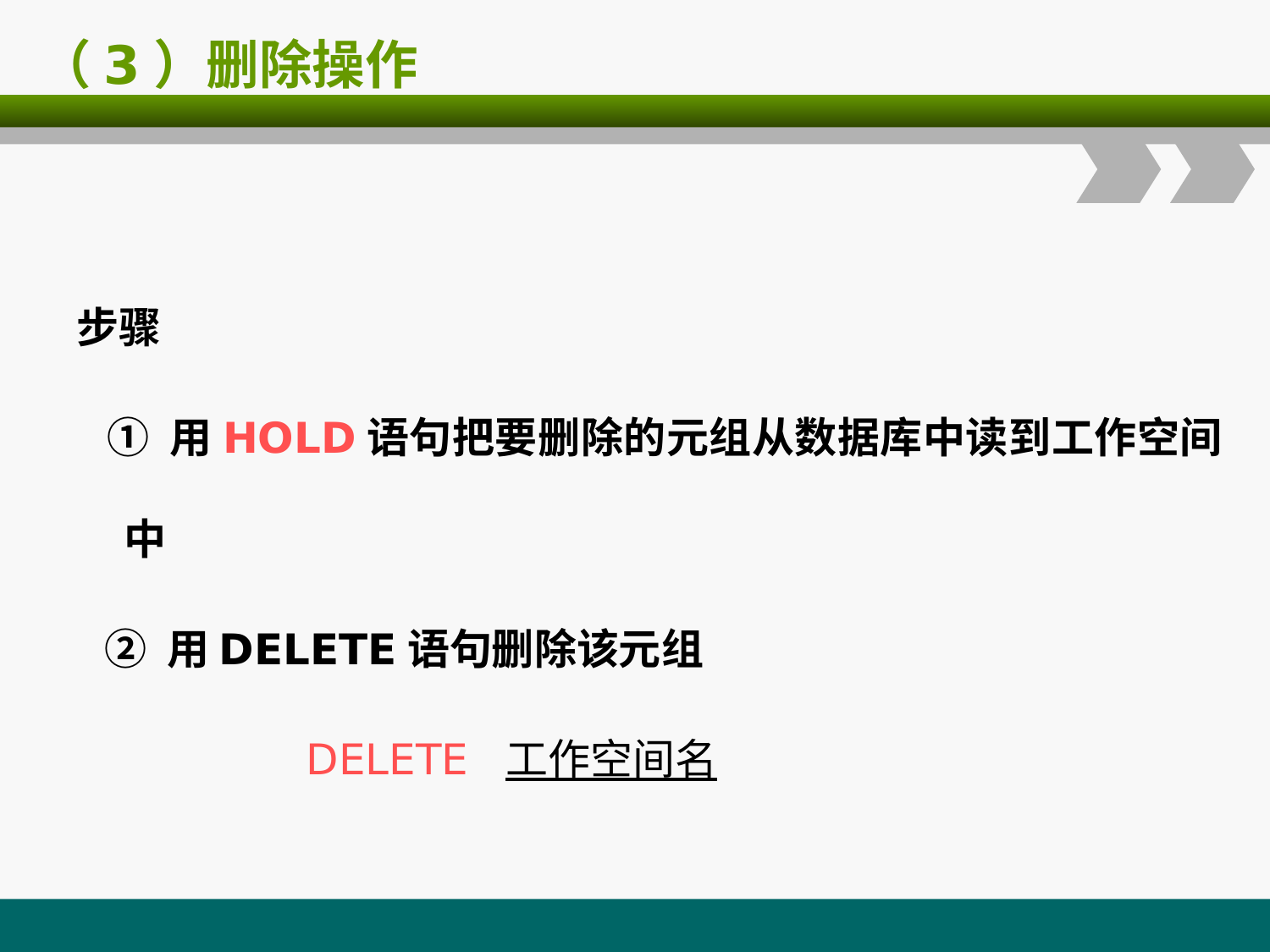

# （3）删除操作
步骤
   ① 用HOLD语句把要删除的元组从数据库中读到工作空间中
   ② 用DELETE语句删除该元组
		DELETE  工作空间名